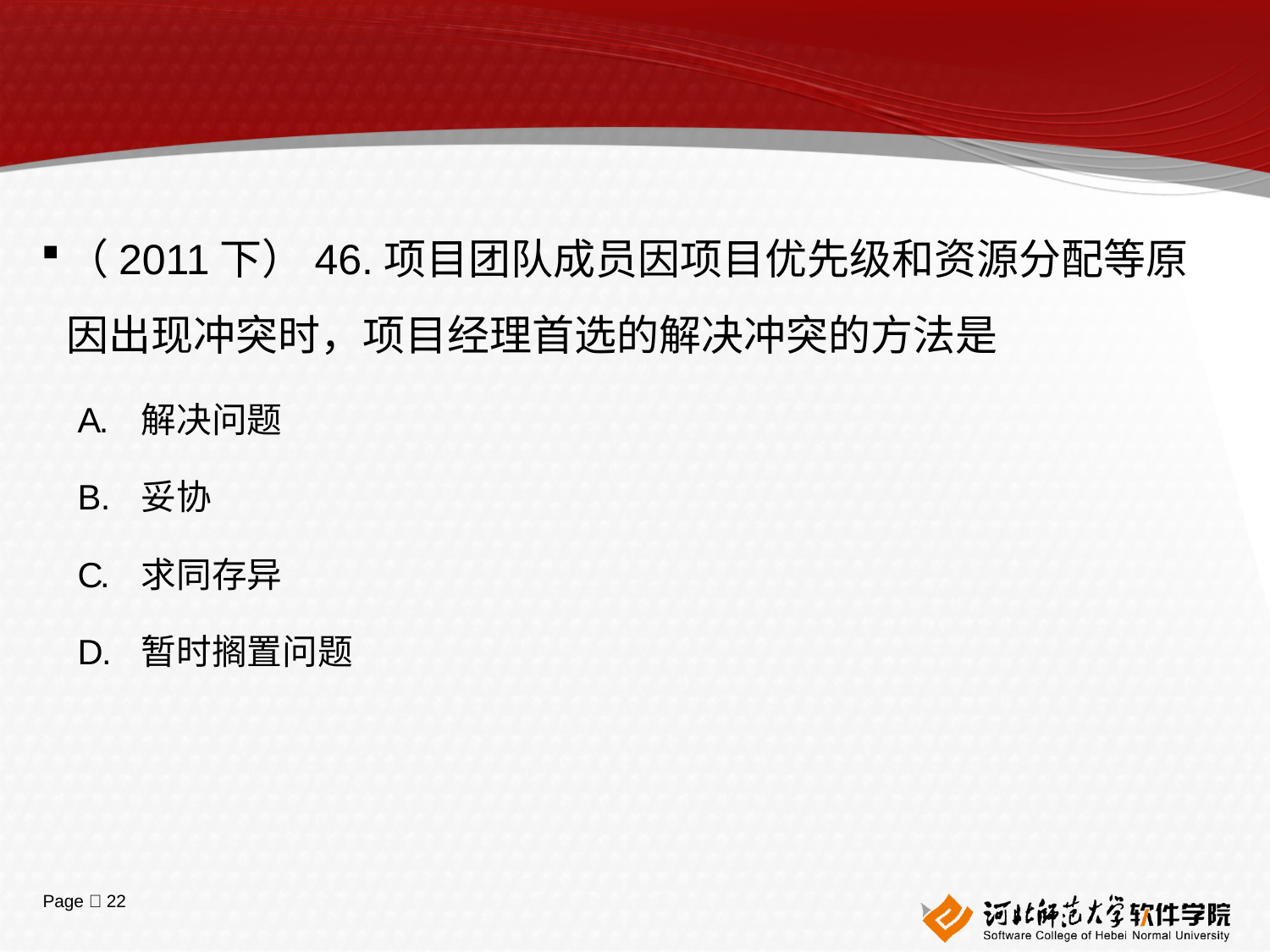

#
（2011下）46.项目团队成员因项目优先级和资源分配等原因出现冲突时，项目经理首选的解决冲突的方法是
解决问题
妥协
求同存异
暂时搁置问题